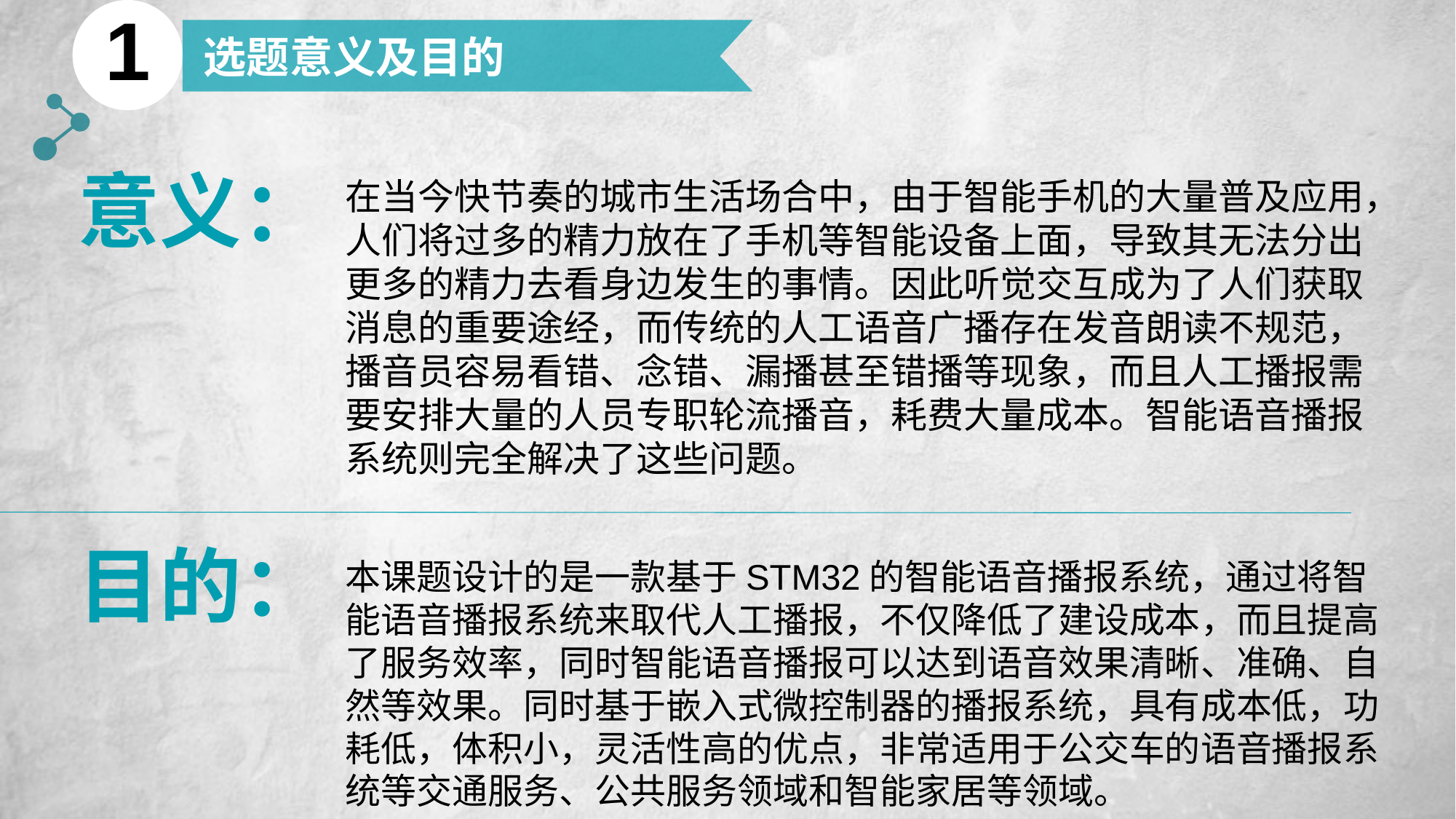

1

选题意义及目的
意义：
在当今快节奏的城市生活场合中，由于智能手机的大量普及应用，人们将过多的精力放在了手机等智能设备上面，导致其无法分出更多的精力去看身边发生的事情。因此听觉交互成为了人们获取消息的重要途经，而传统的人工语音广播存在发音朗读不规范，播音员容易看错、念错、漏播甚至错播等现象，而且人工播报需要安排大量的人员专职轮流播音，耗费大量成本。智能语音播报系统则完全解决了这些问题。
目的：
本课题设计的是一款基于STM32的智能语音播报系统，通过将智能语音播报系统来取代人工播报，不仅降低了建设成本，而且提高了服务效率，同时智能语音播报可以达到语音效果清晰、准确、自然等效果。同时基于嵌入式微控制器的播报系统，具有成本低，功耗低，体积小，灵活性高的优点，非常适用于公交车的语音播报系统等交通服务、公共服务领域和智能家居等领域。